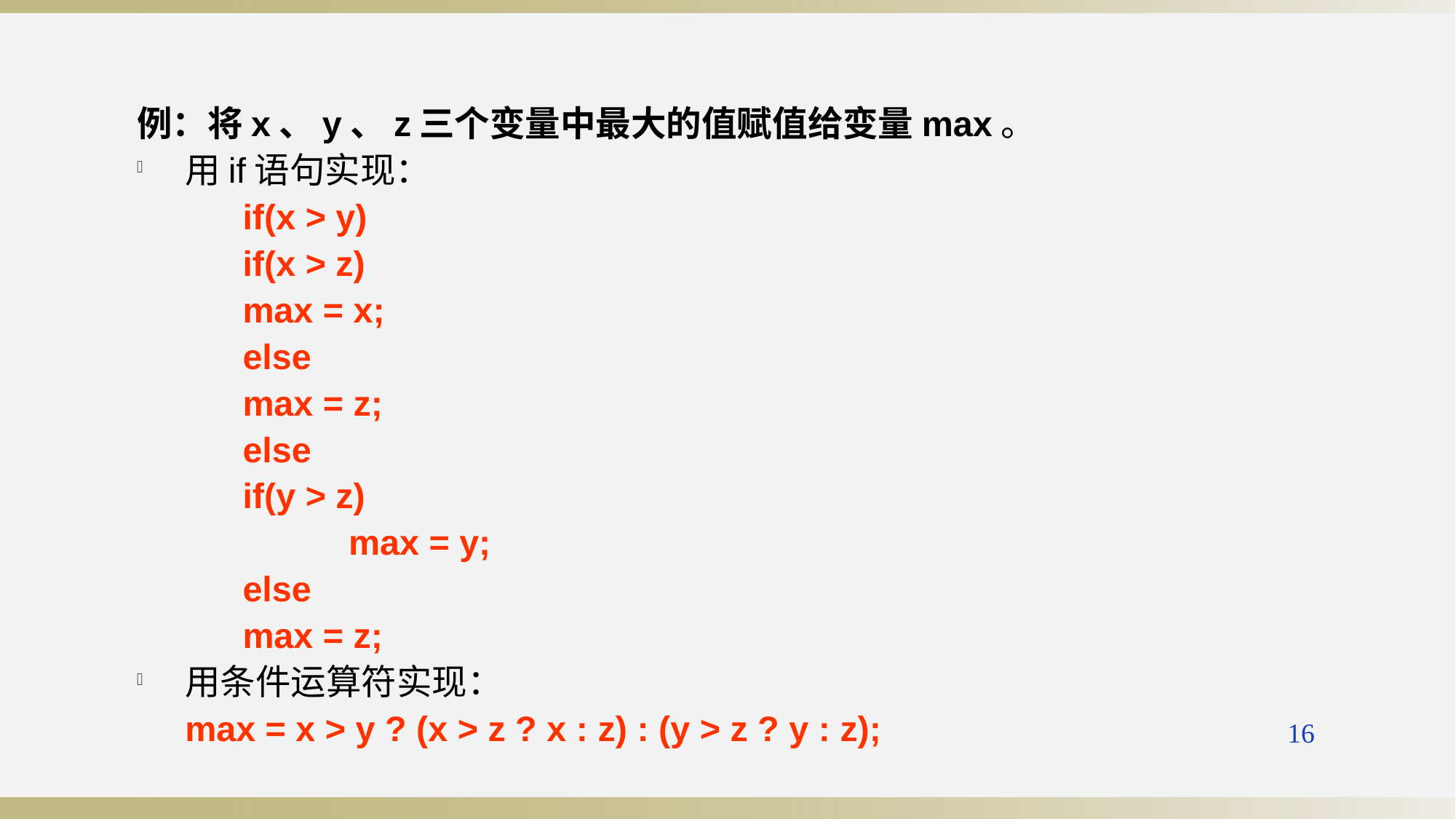

例：将x、y、z三个变量中最大的值赋值给变量max。
用if语句实现：
	if(x > y)
   		if(x > z)
        		max = x;
    		else
        		max = z;
	else
    		if(y > z)
       	 	max = y;
    		else
        		max = z;
用条件运算符实现：
	max = x > y ? (x > z ? x : z) : (y > z ? y : z);
16